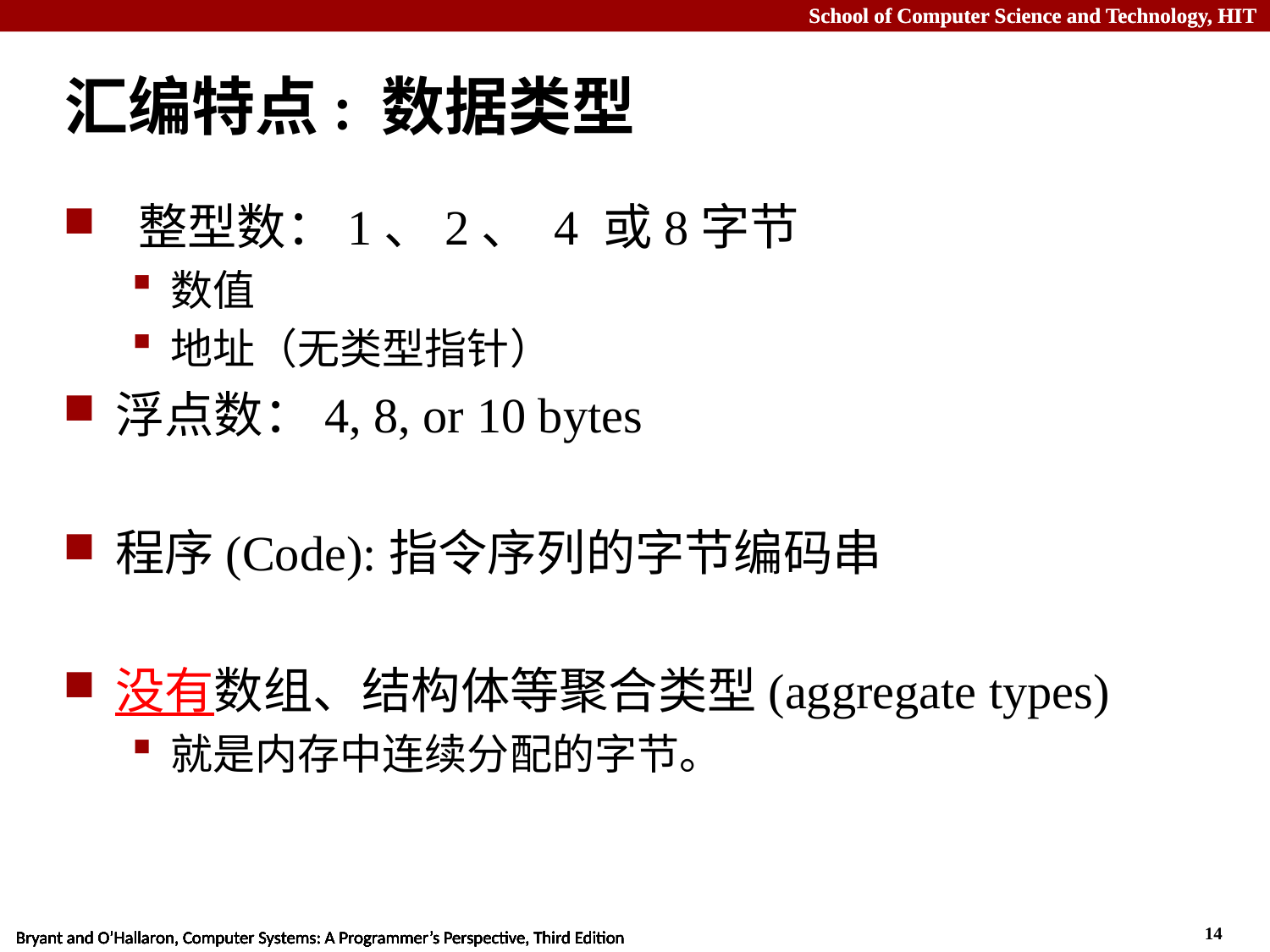

# 汇编特点: 数据类型
 整型数：1、2、 4 或8字节
数值
地址（无类型指针）
浮点数：4, 8, or 10 bytes

程序(Code):指令序列的字节编码串

没有数组、结构体等聚合类型(aggregate types)
就是内存中连续分配的字节。